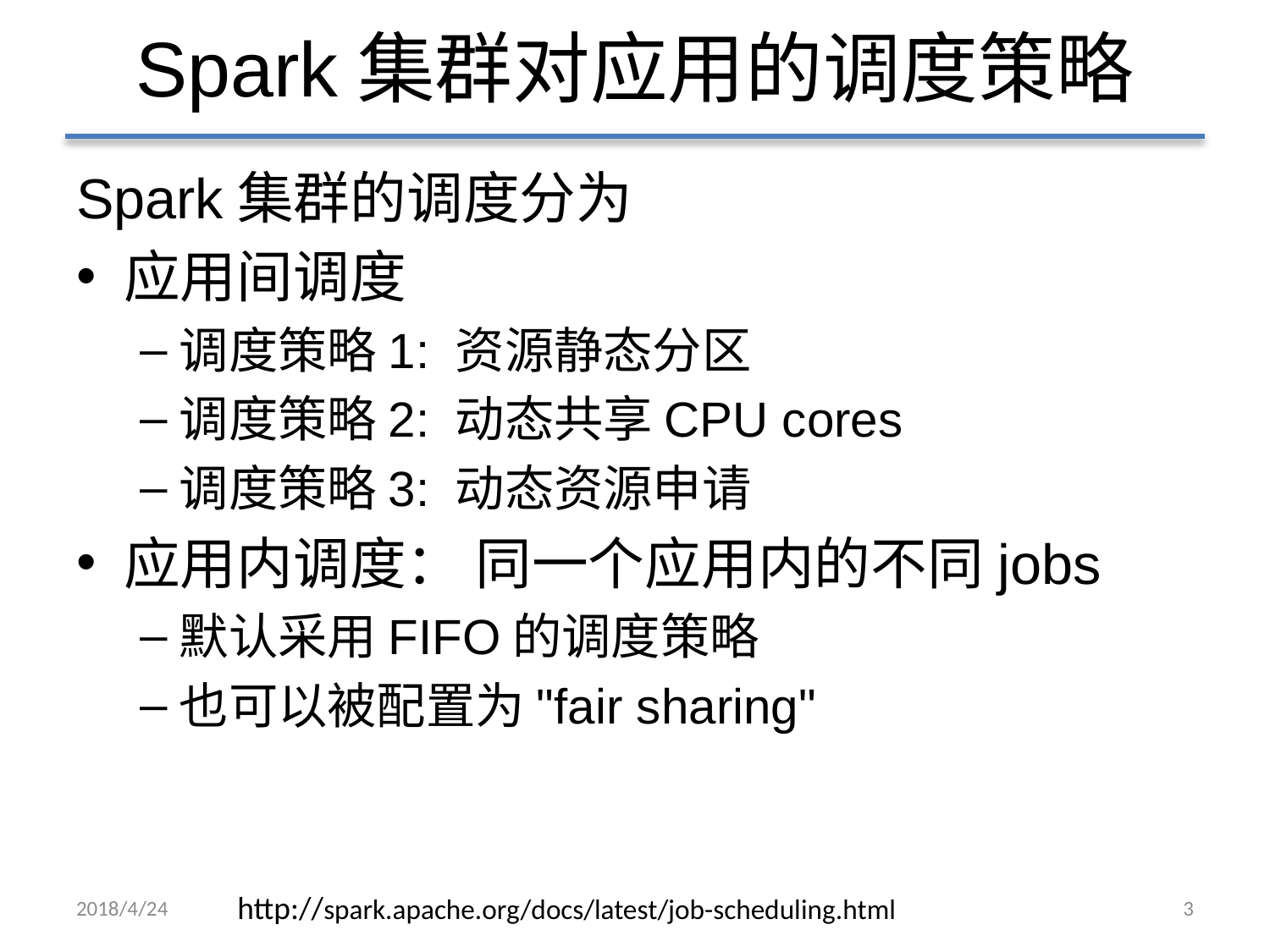

# Spark集群对应用的调度策略
Spark集群的调度分为
应用间调度
调度策略1: 资源静态分区
调度策略2: 动态共享CPU cores
调度策略3: 动态资源申请
应用内调度： 同一个应用内的不同jobs
默认采用FIFO的调度策略
也可以被配置为"fair sharing"

http://spark.apache.org/docs/latest/job-scheduling.html
2018/4/24
3